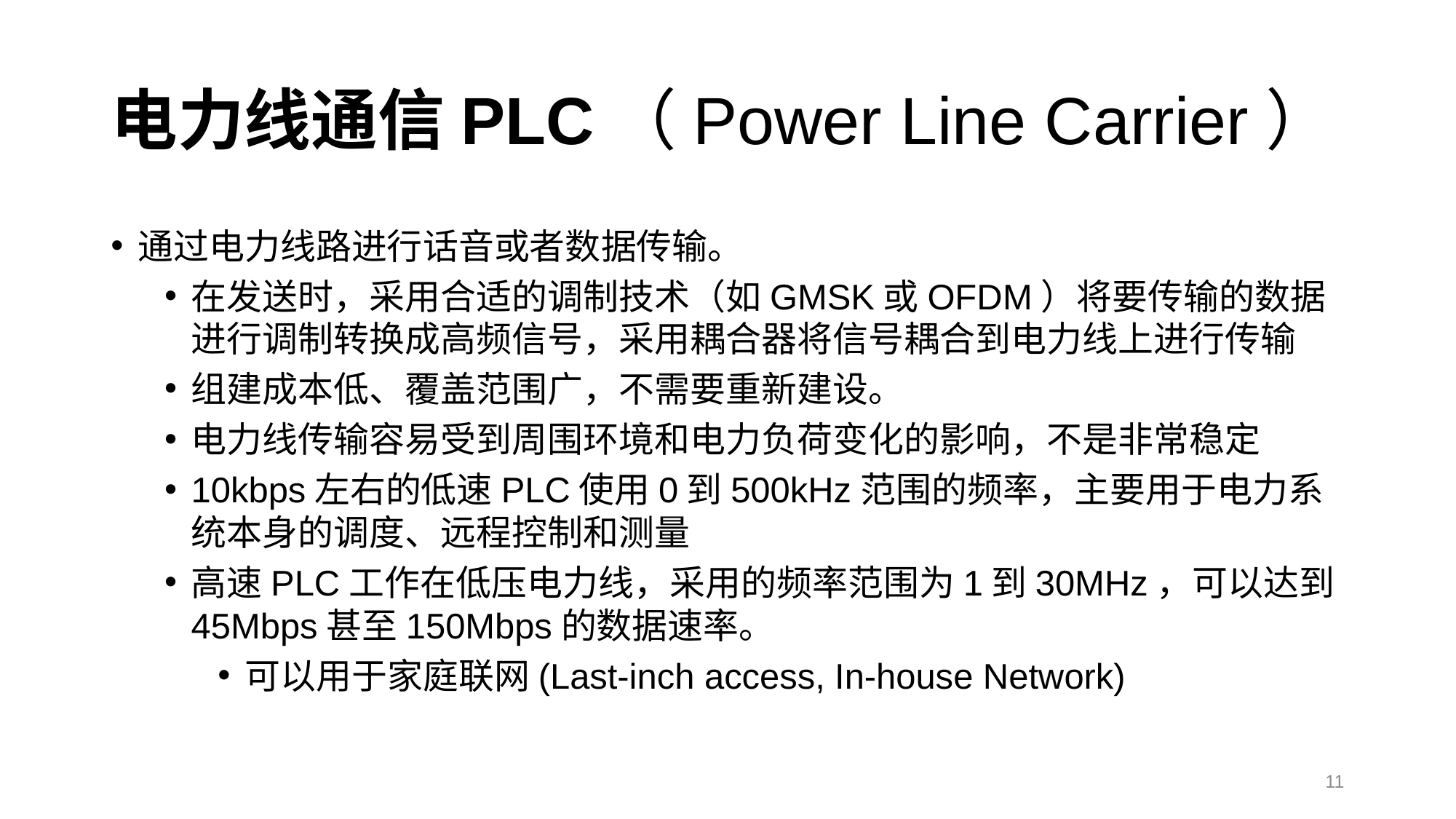

# 电力线通信PLC（Power Line Carrier）
通过电力线路进行话音或者数据传输。
在发送时，采用合适的调制技术（如GMSK或OFDM）将要传输的数据进行调制转换成高频信号，采用耦合器将信号耦合到电力线上进行传输
组建成本低、覆盖范围广，不需要重新建设。
电力线传输容易受到周围环境和电力负荷变化的影响，不是非常稳定
10kbps左右的低速PLC使用0到500kHz范围的频率，主要用于电力系统本身的调度、远程控制和测量
高速PLC工作在低压电力线，采用的频率范围为1到30MHz，可以达到45Mbps甚至150Mbps的数据速率。
可以用于家庭联网(Last-inch access, In-house Network)
11